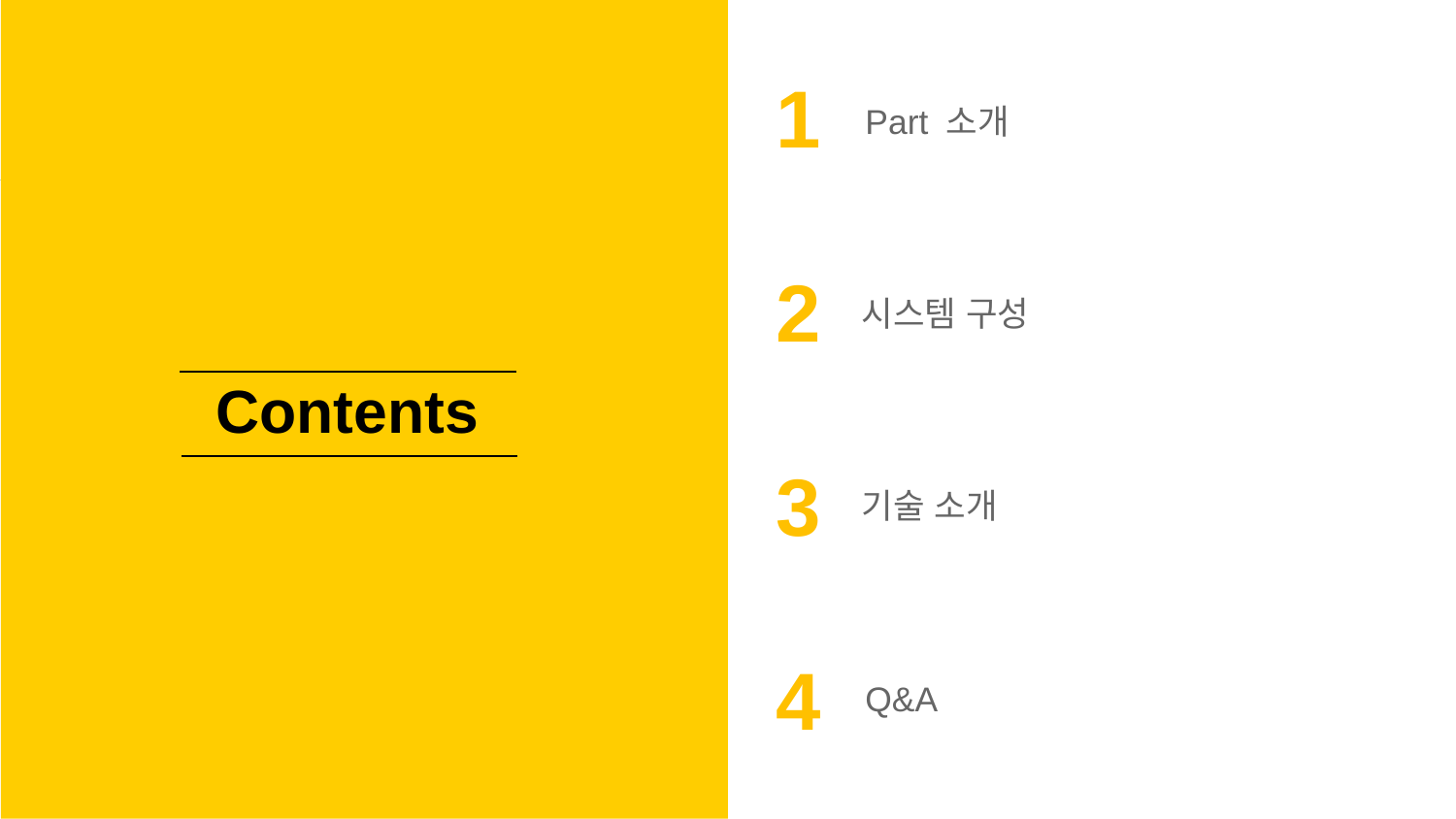

1

2

3

4
Part 소개

시스템 구성
# Contents
기술 소개
Q&A